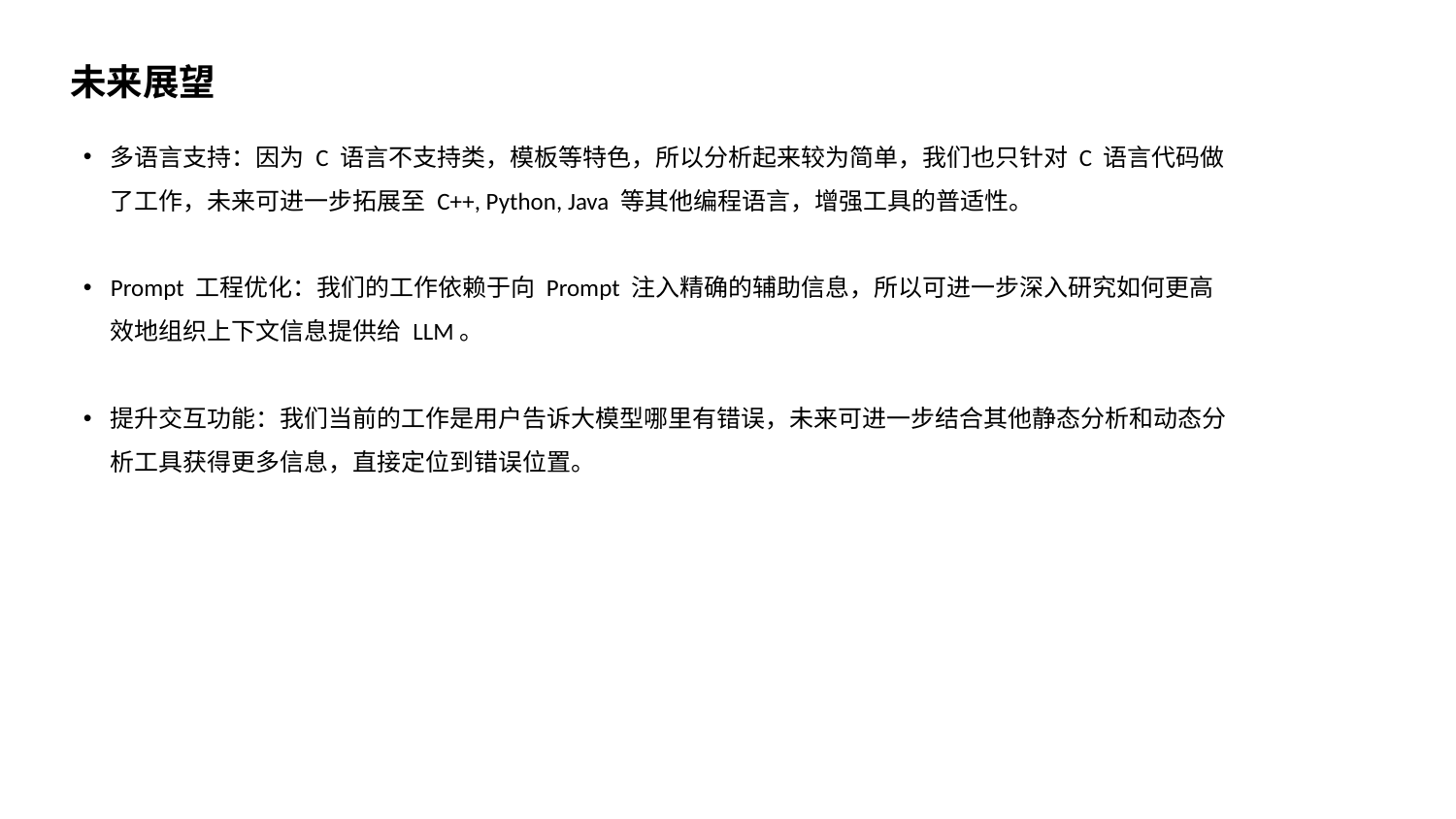

未来展望
多语言支持：因为 C 语言不支持类，模板等特色，所以分析起来较为简单，我们也只针对 C 语言代码做了工作，未来可进一步拓展至 C++, Python, Java 等其他编程语言，增强工具的普适性。

Prompt 工程优化：我们的工作依赖于向 Prompt 注入精确的辅助信息，所以可进一步深入研究如何更高效地组织上下文信息提供给 LLM。

提升交互功能：我们当前的工作是用户告诉大模型哪里有错误，未来可进一步结合其他静态分析和动态分析工具获得更多信息，直接定位到错误位置。